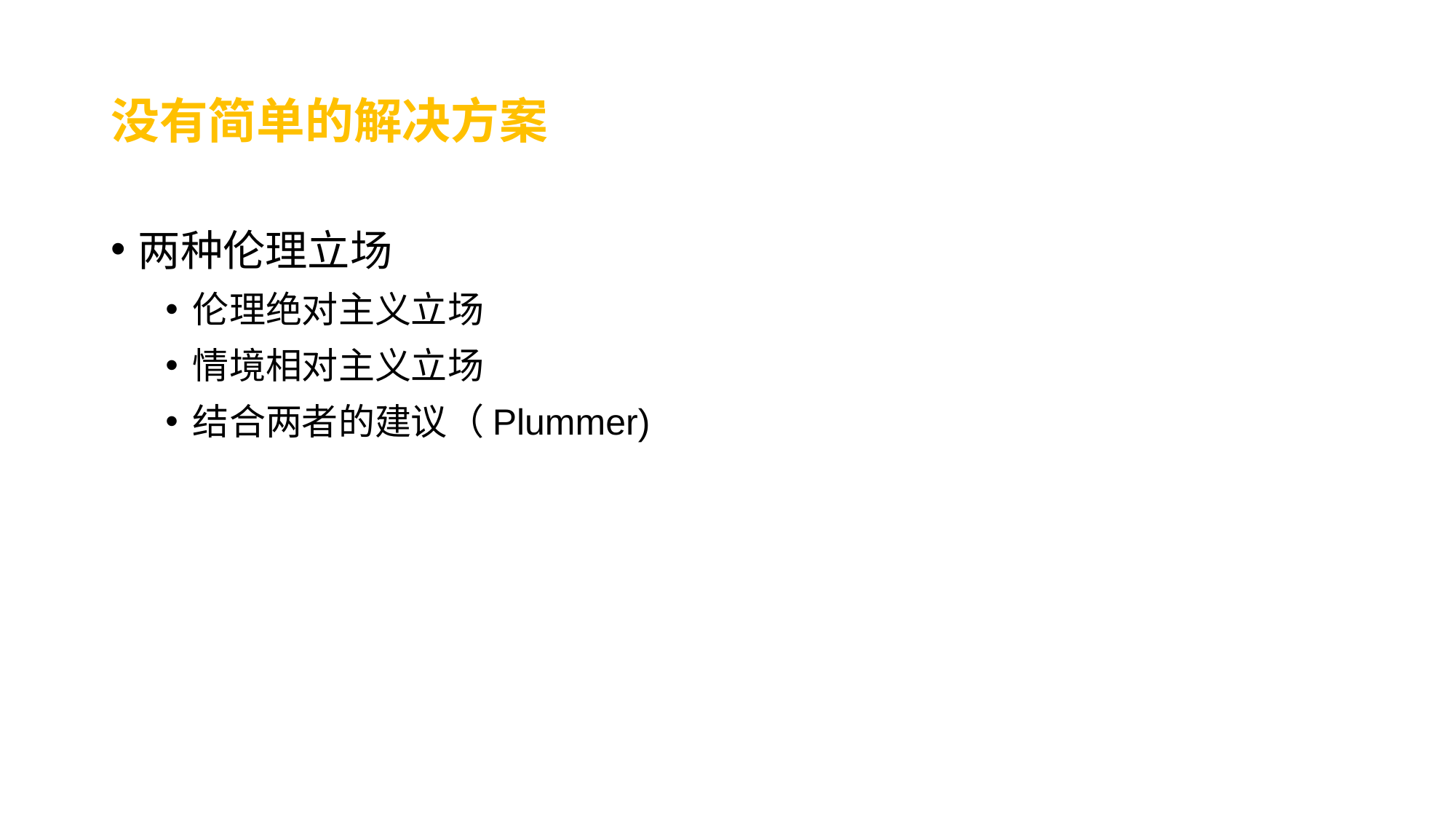

# 没有简单的解决方案
两种伦理立场
伦理绝对主义立场
情境相对主义立场
结合两者的建议（Plummer)